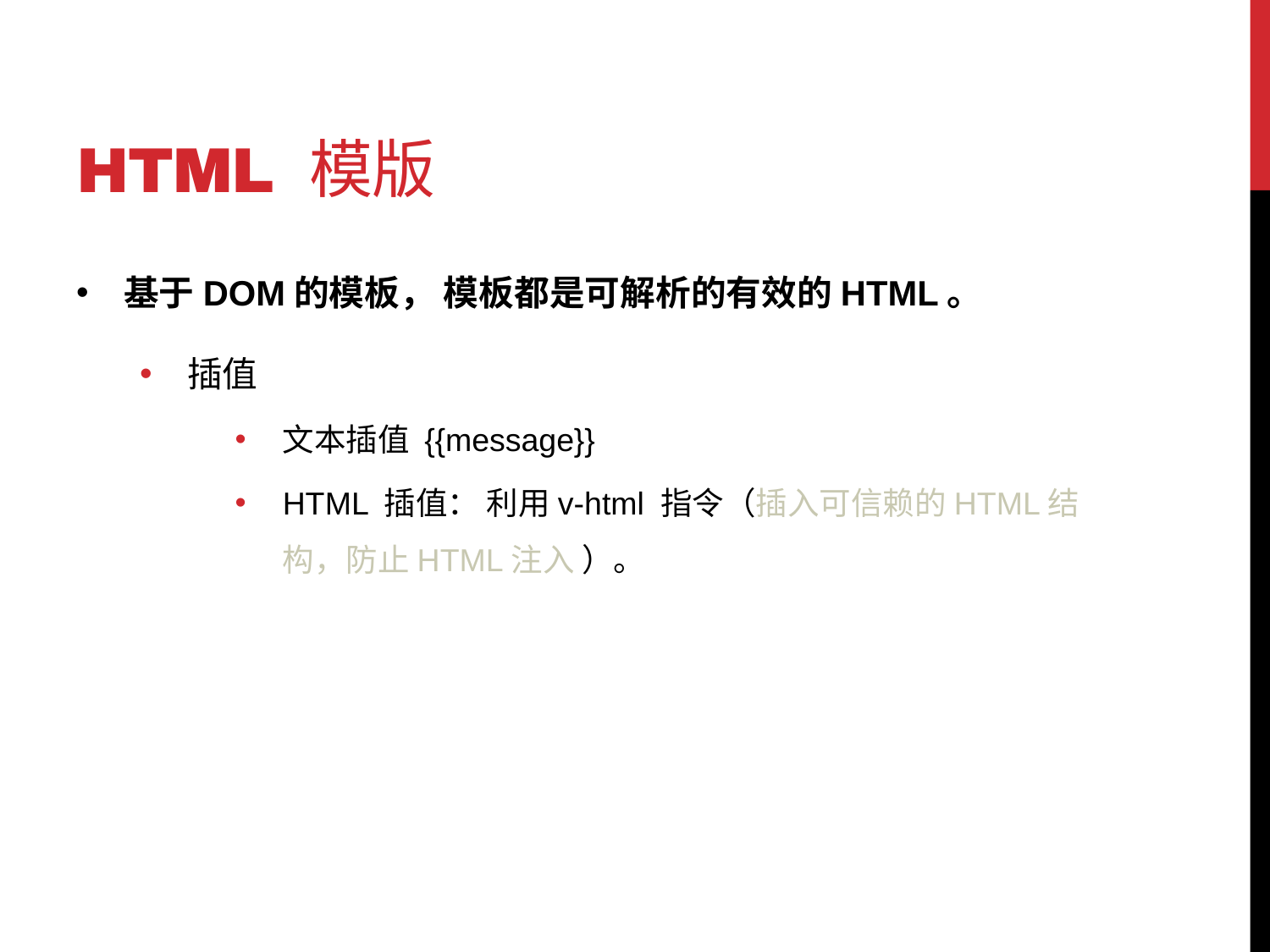

# HTML 模版
基于DOM的模板， 模板都是可解析的有效的HTML。
插值
文本插值 {{message}}
HTML 插值： 利用v-html 指令（插入可信赖的HTML结构，防止HTML注入 ）。